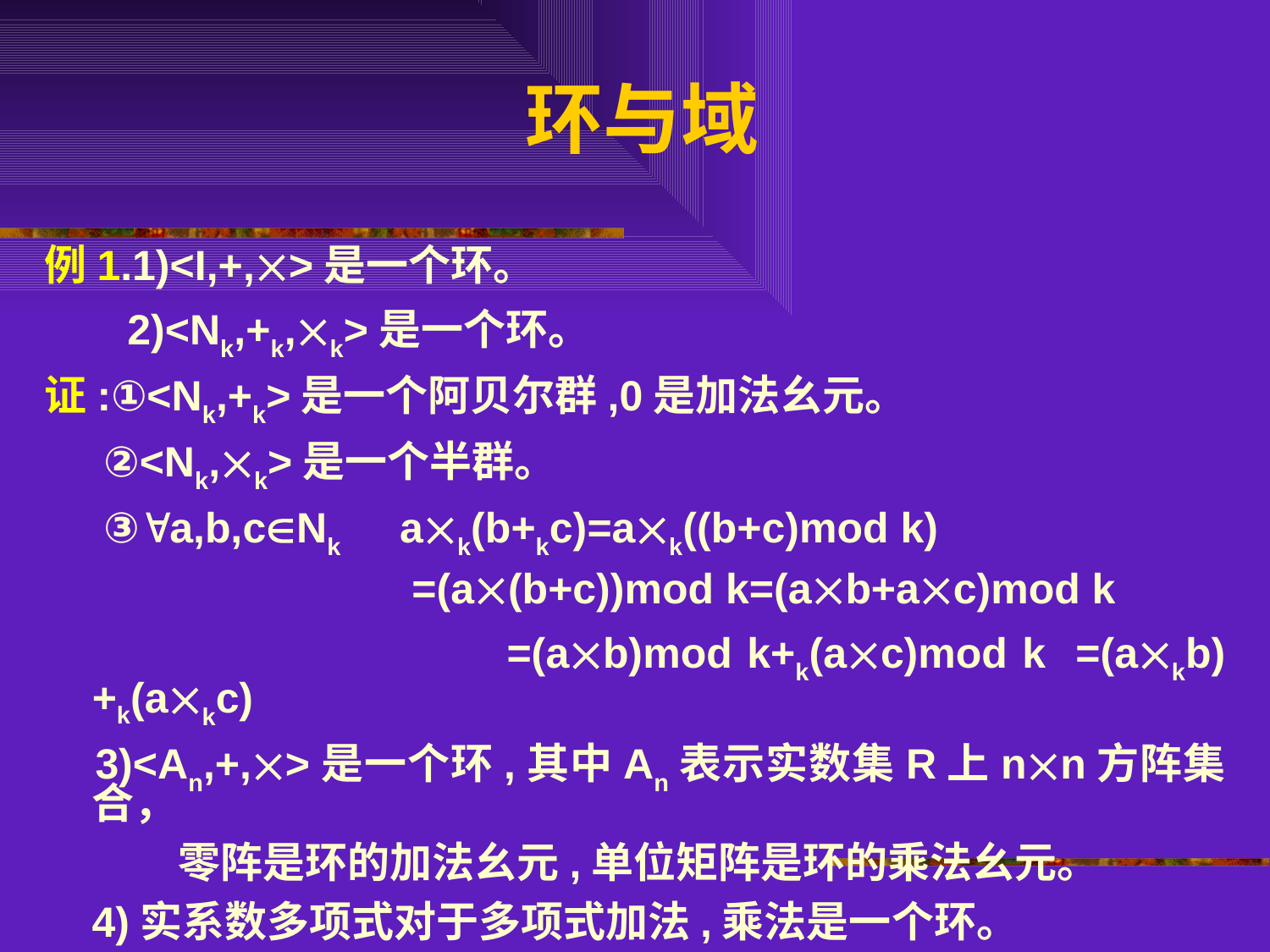

# 环与域
例1.1)<I,+,×>是一个环。
       2)<Nk,+k,×k>是一个环。
证:①<Nk,+k>是一个阿贝尔群,0是加法幺元。
     ②<Nk,×k>是一个半群。
     ③∀a,b,c∈Nk     a×k(b+kc)=a×k((b+c)mod k)
                               =(a×(b+c))mod k=(a×b+a×c)mod k
                               =(a×b)mod k+k(a×c)mod k  =(a×kb)+k(a×kc)
    3)<An,+,×>是一个环,其中An表示实数集R上n×n方阵集合，
             零阵是环的加法幺元,单位矩阵是环的乘法幺元。
    4)实系数多项式对于多项式加法,乘法是一个环。